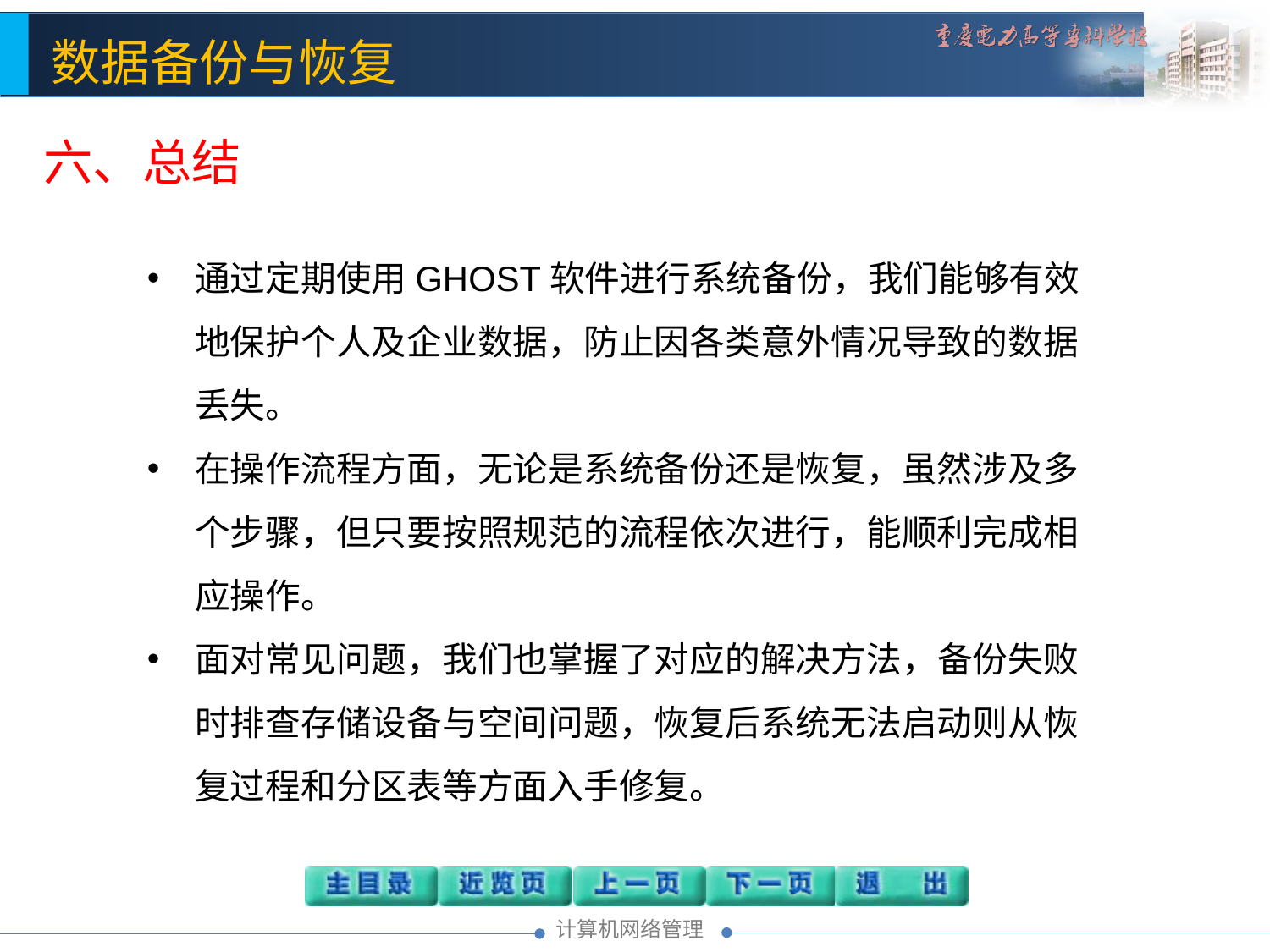

六、总结
通过定期使用GHOST软件进行系统备份，我们能够有效地保护个人及企业数据，防止因各类意外情况导致的数据丢失。
在操作流程方面，无论是系统备份还是恢复，虽然涉及多个步骤，但只要按照规范的流程依次进行，能顺利完成相应操作。
面对常见问题，我们也掌握了对应的解决方法，备份失败时排查存储设备与空间问题，恢复后系统无法启动则从恢复过程和分区表等方面入手修复。